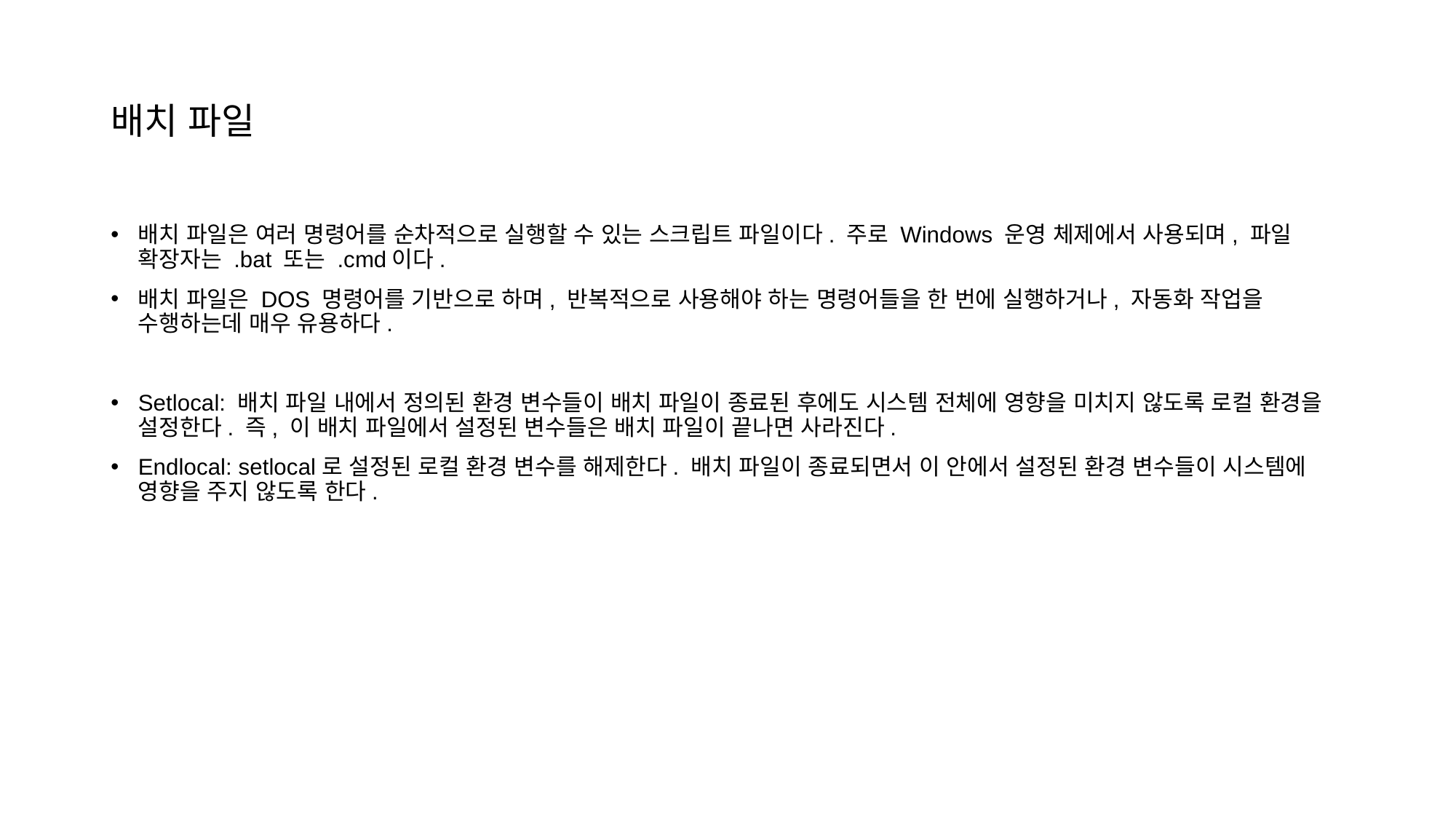

# 배치 파일
배치 파일은 여러 명령어를 순차적으로 실행할 수 있는 스크립트 파일이다. 주로 Windows 운영 체제에서 사용되며, 파일 확장자는 .bat 또는 .cmd이다.
배치 파일은 DOS 명령어를 기반으로 하며, 반복적으로 사용해야 하는 명령어들을 한 번에 실행하거나, 자동화 작업을 수행하는데 매우 유용하다.

Setlocal: 배치 파일 내에서 정의된 환경 변수들이 배치 파일이 종료된 후에도 시스템 전체에 영향을 미치지 않도록 로컬 환경을 설정한다. 즉, 이 배치 파일에서 설정된 변수들은 배치 파일이 끝나면 사라진다.
Endlocal: setlocal로 설정된 로컬 환경 변수를 해제한다. 배치 파일이 종료되면서 이 안에서 설정된 환경 변수들이 시스템에 영향을 주지 않도록 한다.